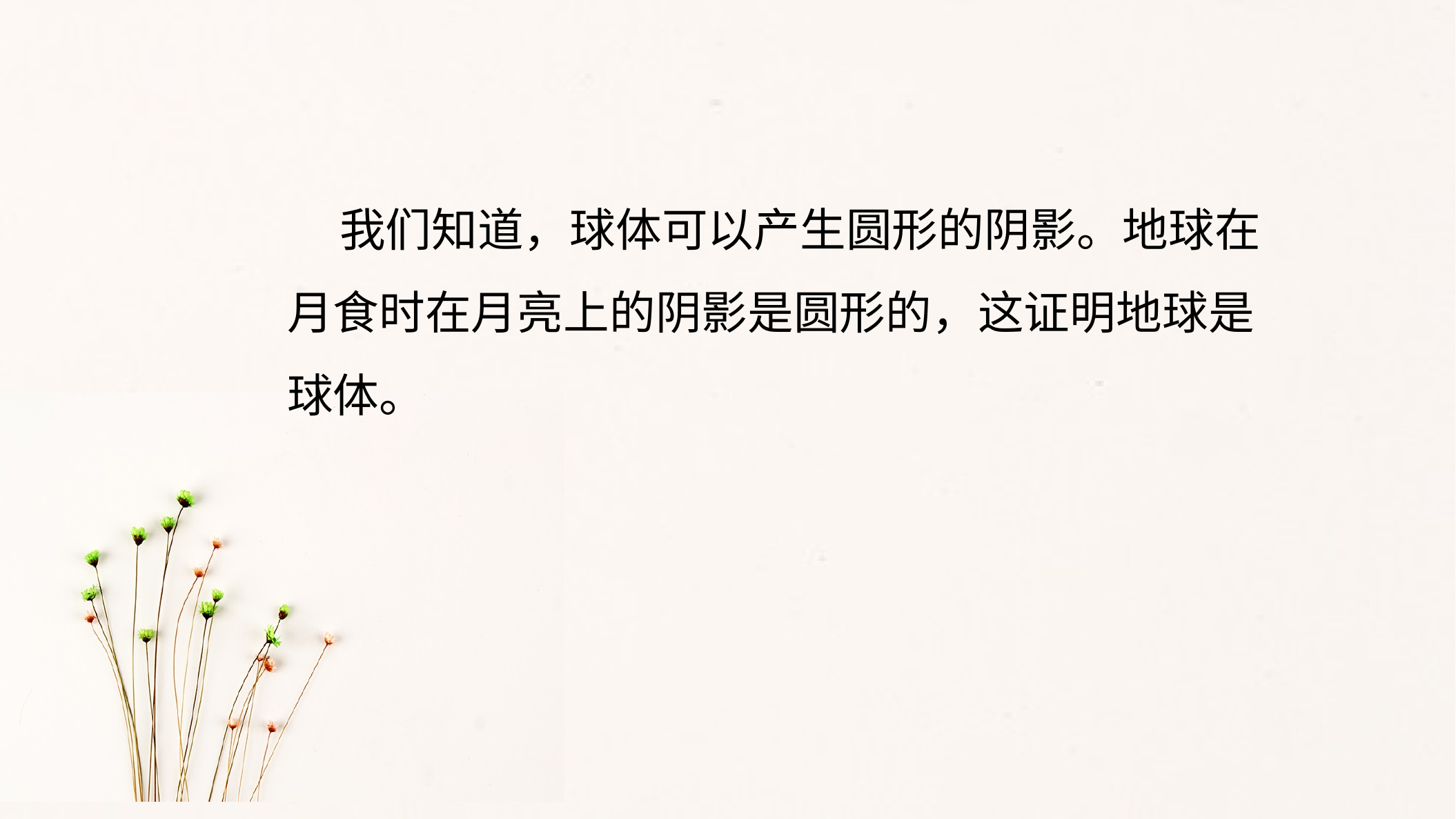

我们知道，球体可以产生圆形的阴影。地球在月食时在月亮上的阴影是圆形的，这证明地球是球体。